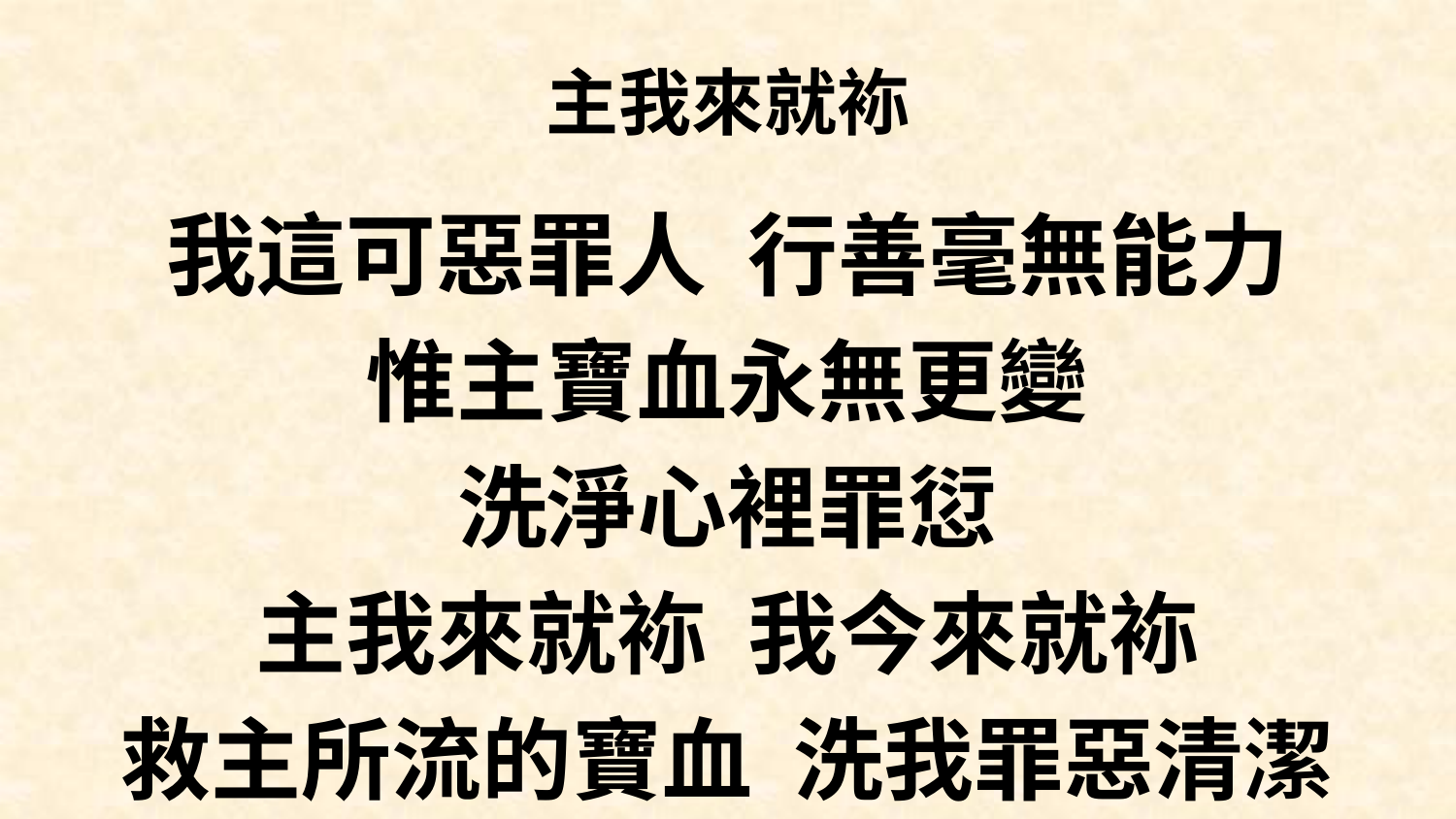

# 主我來就袮
我這可惡罪人  行善毫無能力
惟主寶血永無更變
洗淨心裡罪愆
主我來就袮  我今來就袮
救主所流的寶血  洗我罪惡清潔